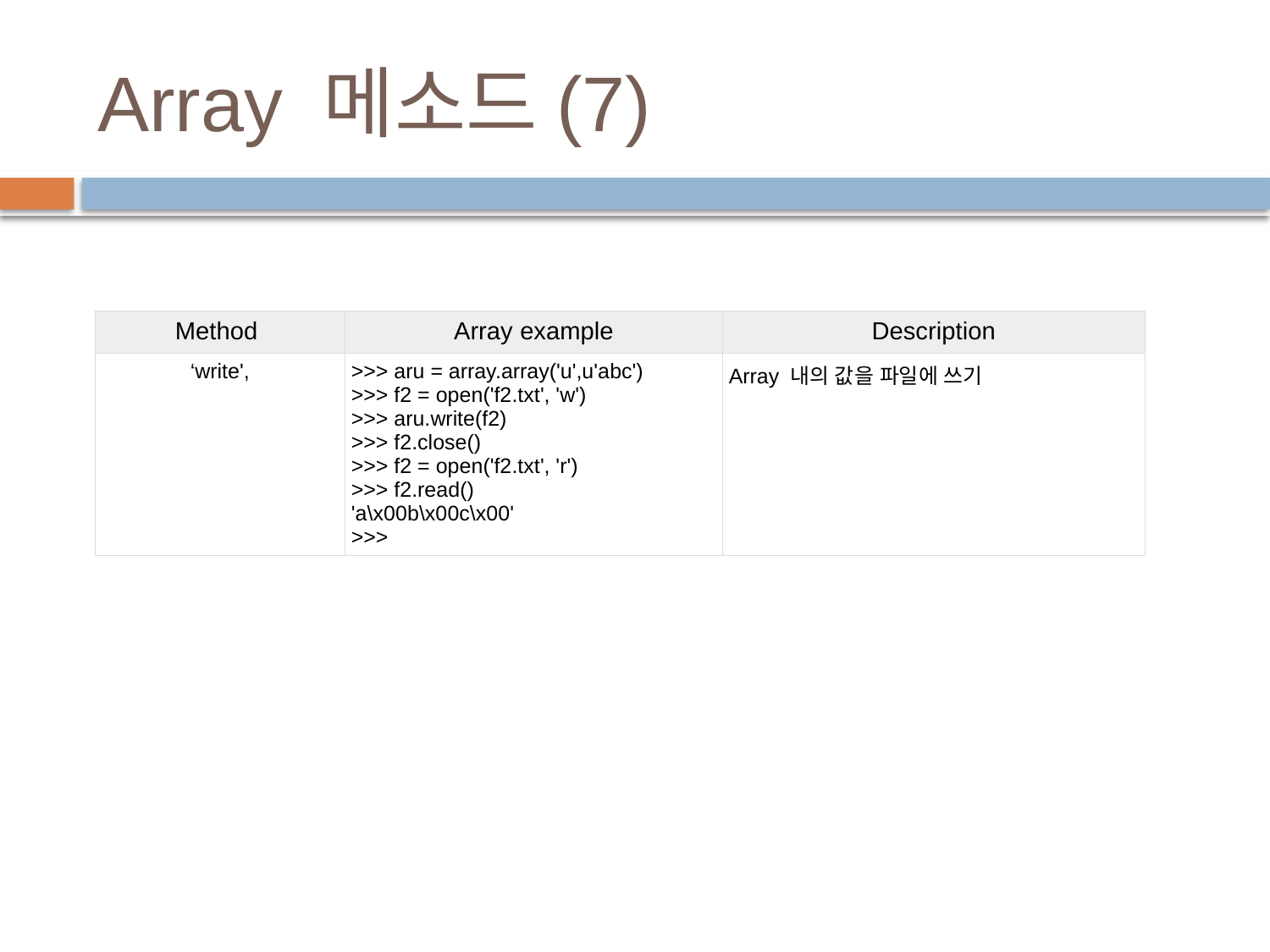

# Array 메소드(7)
| Method | Array example | Description |
| --- | --- | --- |
| ‘write', | >>> aru = array.array('u',u'abc') >>> f2 = open('f2.txt', 'w') >>> aru.write(f2) >>> f2.close() >>> f2 = open('f2.txt', 'r') >>> f2.read() 'a\x00b\x00c\x00' >>> | Array 내의 값을 파일에 쓰기 |